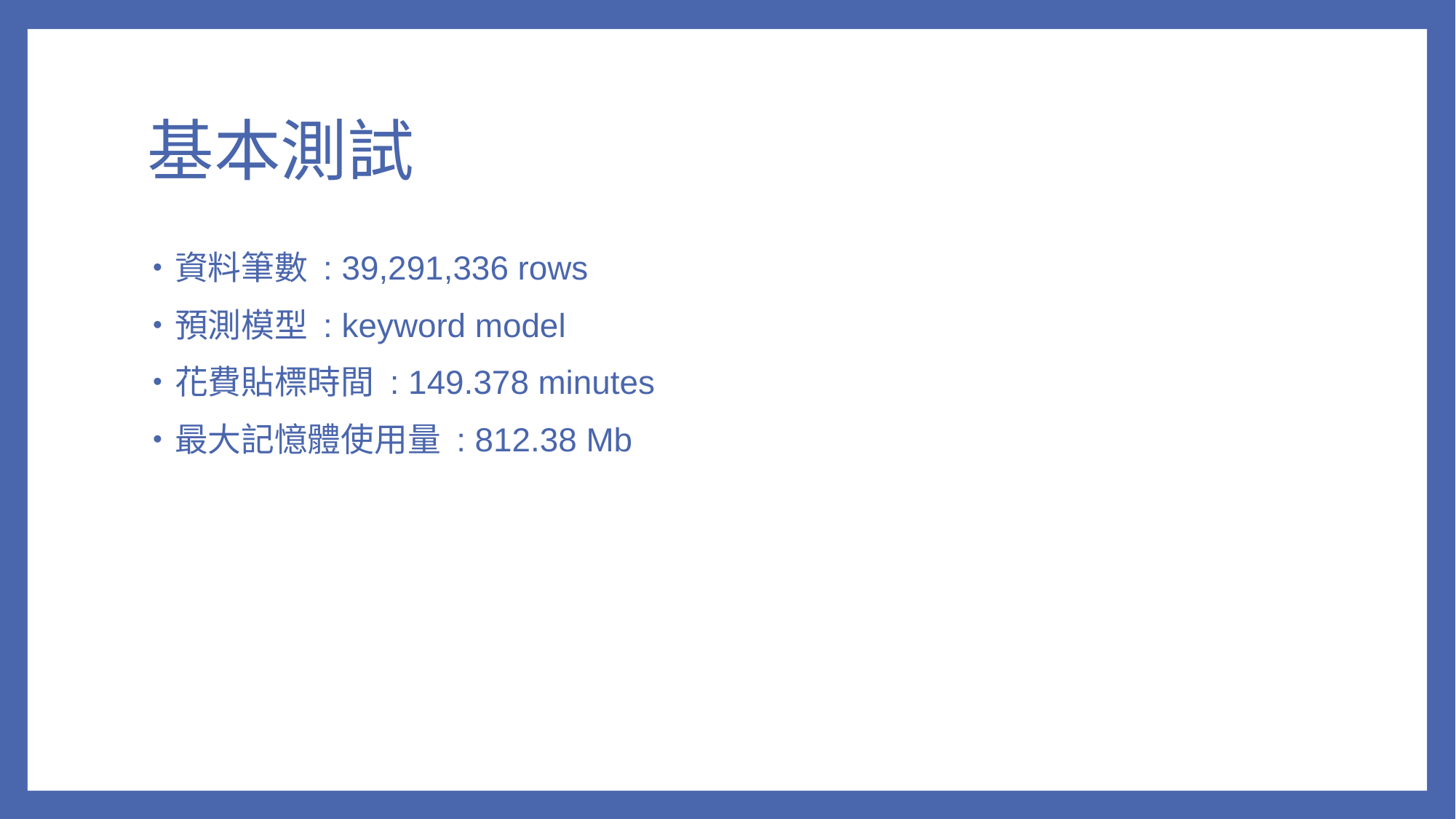

# 基本測試
資料筆數 : 39,291,336 rows
預測模型 : keyword model
花費貼標時間 : 149.378 minutes
最大記憶體使用量 : 812.38 Mb